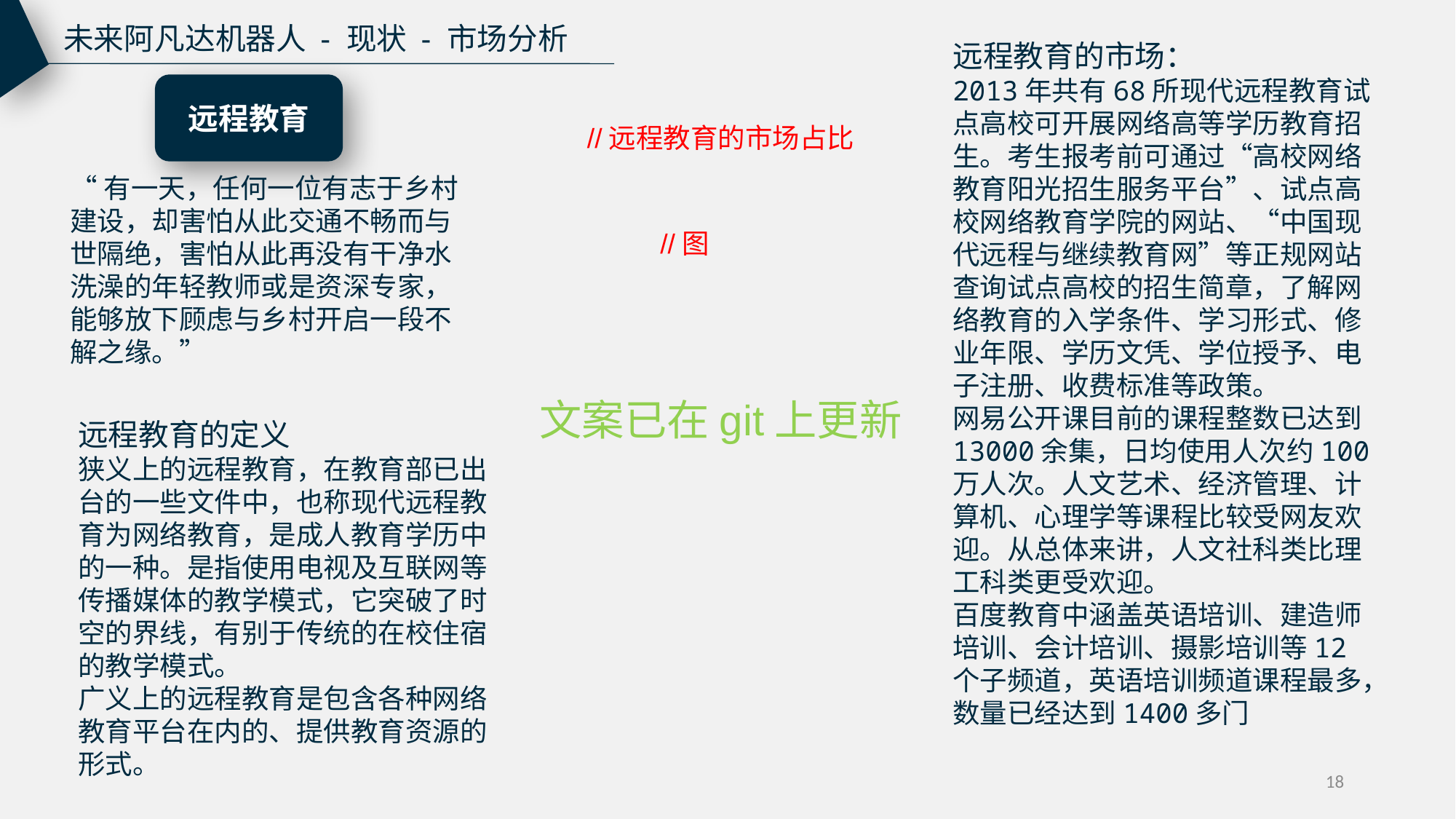

未来阿凡达机器人 - 现状 - 市场分析
远程教育的市场：
2013年共有68所现代远程教育试点高校可开展网络高等学历教育招生。考生报考前可通过“高校网络教育阳光招生服务平台”、试点高校网络教育学院的网站、“中国现代远程与继续教育网”等正规网站查询试点高校的招生简章，了解网络教育的入学条件、学习形式、修业年限、学历文凭、学位授予、电子注册、收费标准等政策。
网易公开课目前的课程整数已达到13000余集，日均使用人次约100万人次。人文艺术、经济管理、计算机、心理学等课程比较受网友欢迎。从总体来讲，人文社科类比理工科类更受欢迎。
百度教育中涵盖英语培训、建造师培训、会计培训、摄影培训等12个子频道，英语培训频道课程最多，数量已经达到1400多门

远程教育
//远程教育的市场占比
“有一天，任何一位有志于乡村建设，却害怕从此交通不畅而与世隔绝，害怕从此再没有干净水洗澡的年轻教师或是资深专家，能够放下顾虑与乡村开启一段不解之缘。”
//图
文案已在git上更新
远程教育的定义
狭义上的远程教育，在教育部已出台的一些文件中，也称现代远程教育为网络教育，是成人教育学历中的一种。是指使用电视及互联网等传播媒体的教学模式，它突破了时空的界线，有别于传统的在校住宿的教学模式。
广义上的远程教育是包含各种网络教育平台在内的、提供教育资源的形式。

18